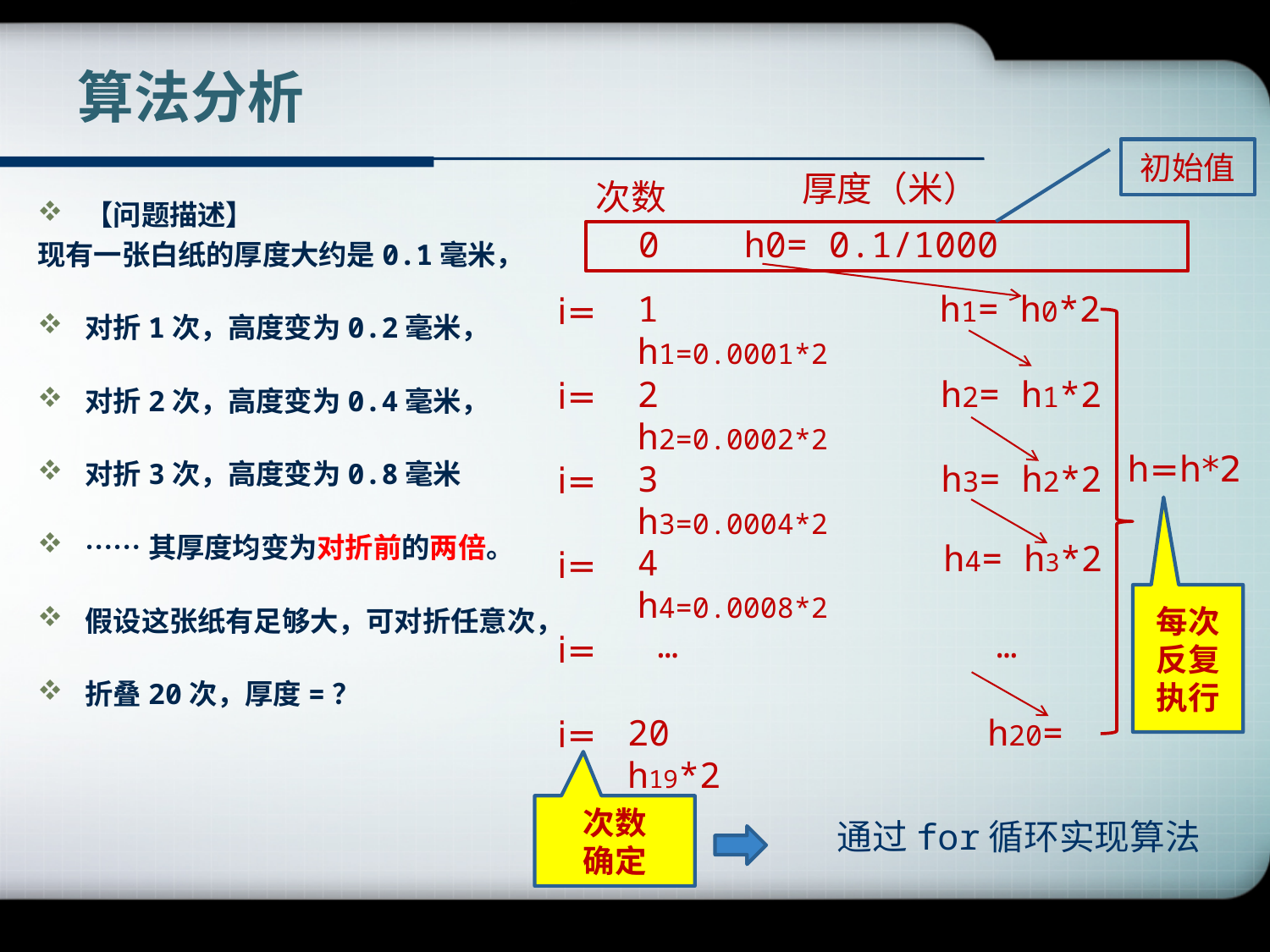

# 算法分析
初始值
厚度（米）
次数
【问题描述】
现有一张白纸的厚度大约是0.1毫米，
对折1次，高度变为0.2毫米，
对折2次，高度变为0.4毫米，
对折3次，高度变为0.8毫米
……其厚度均变为对折前的两倍。
假设这张纸有足够大，可对折任意次，
折叠20次，厚度=？

0    h0= 0.1/1000

1    h1=0.0001*2
h1= h0*2
i=

i=

i=

i=

i=

i=

2    h2=0.0002*2
h2= h1*2
h=h*2
3    h3=0.0004*2
h3= h2*2
h4= h3*2
4    h4=0.0008*2
每次反复执行
…               …
20               h20= h19*2
次数
确定
通过for循环实现算法